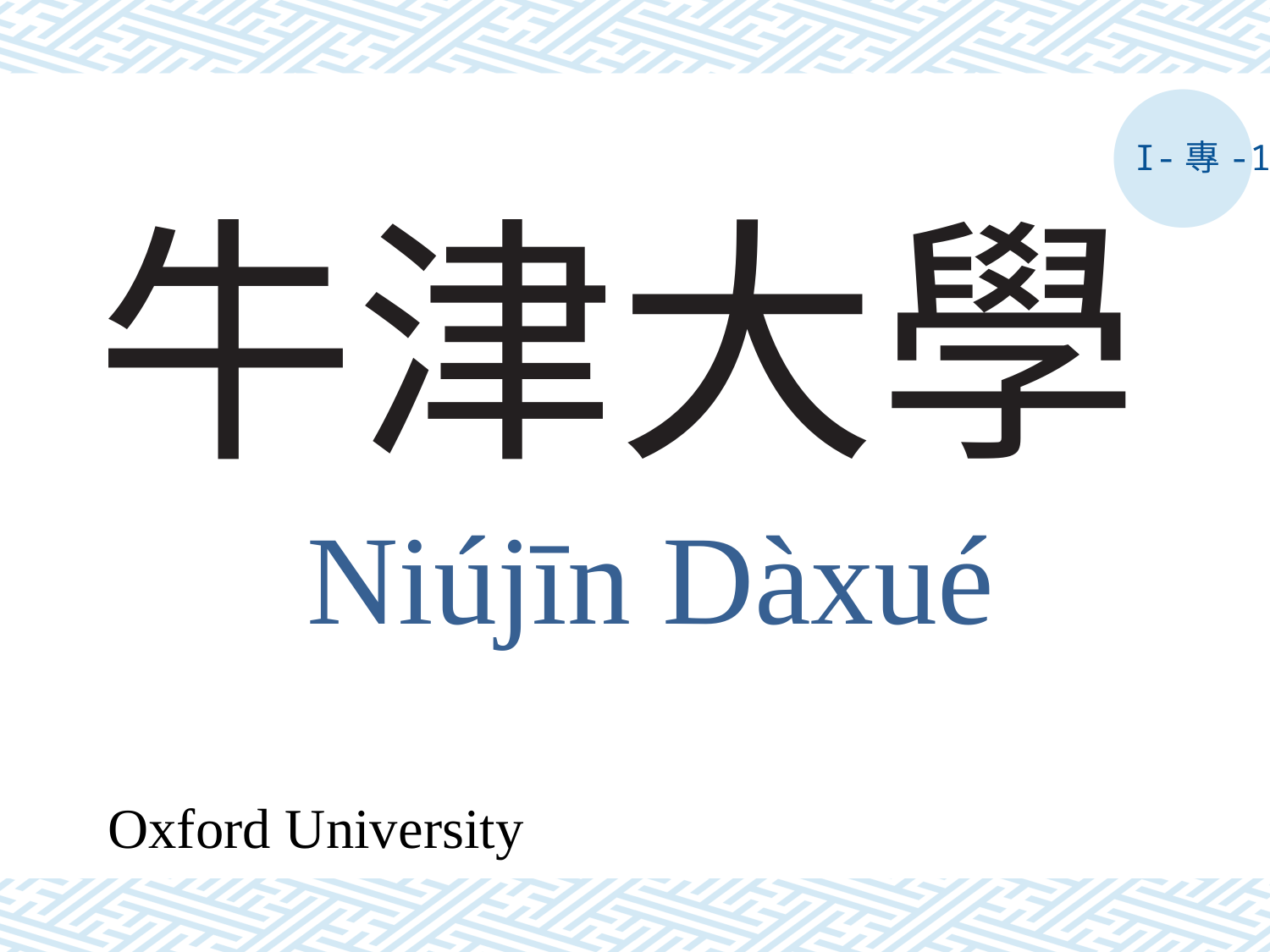

I-專-1

# 牛津大學
Niújīn Dàxué
Oxford University